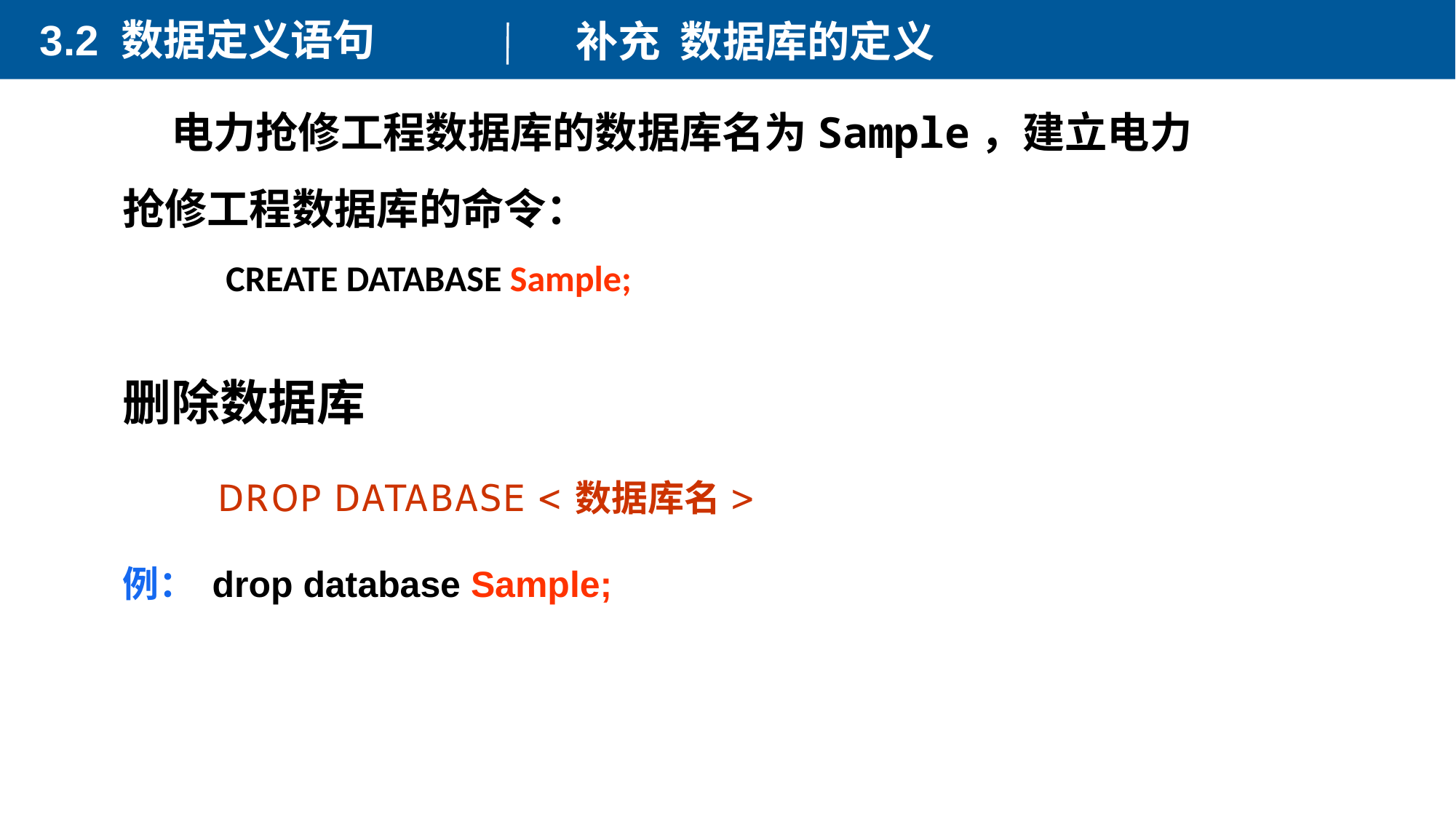

3.2 数据定义语句
补充  数据库的定义
    电力抢修工程数据库的数据库名为Sample，建立电力抢修工程数据库的命令：
CREATE DATABASE Sample;
删除数据库
     DROP DATABASE <数据库名>
例： drop database Sample;